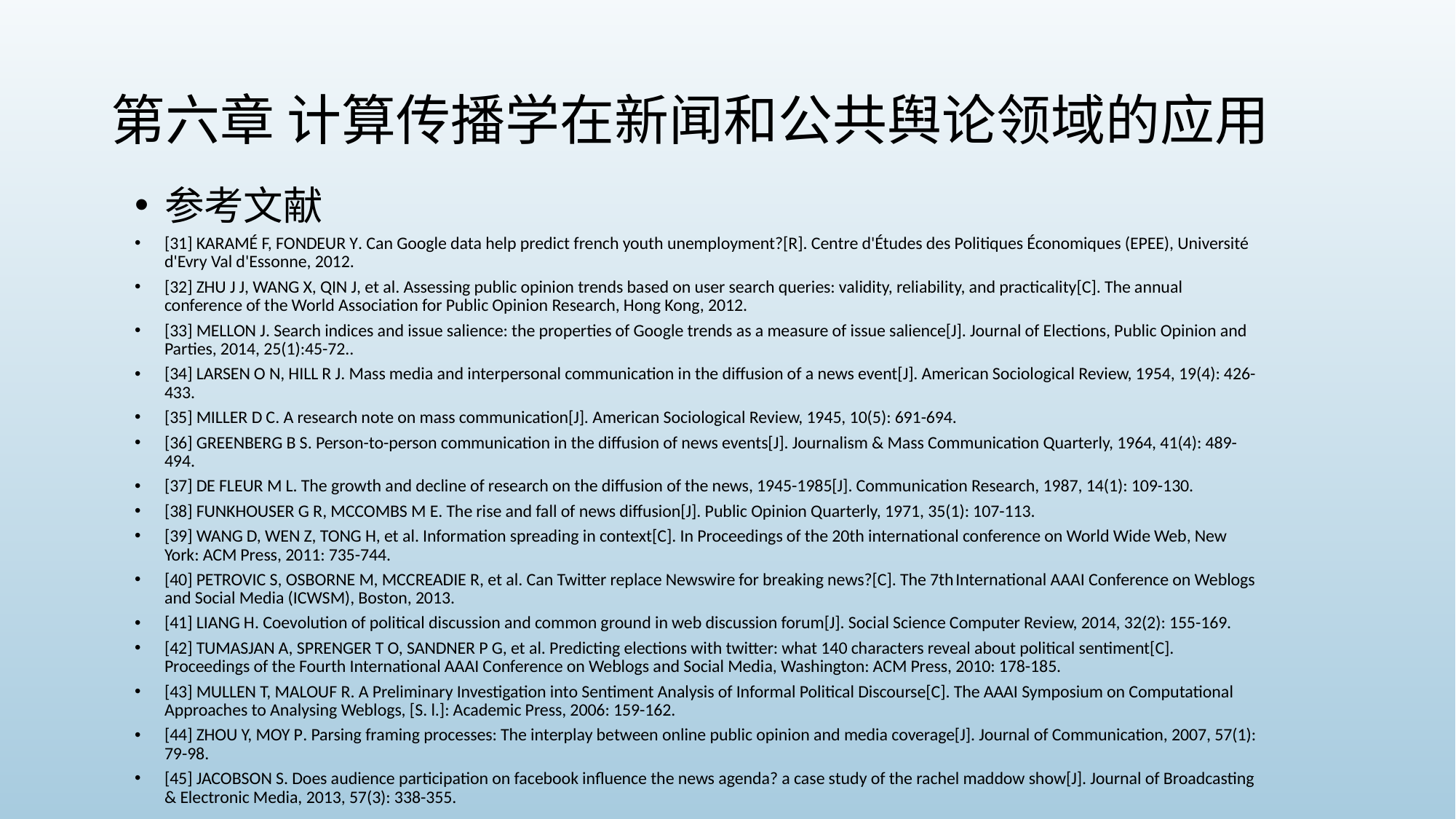

# 第六章 计算传播学在新闻和公共舆论领域的应用
参考文献
[31] Karamé F, Fondeur Y. Can Google data help predict french youth unemployment?[R]. Centre d'Études des Politiques Économiques (EPEE), Université d'Evry Val d'Essonne, 2012.
[32] Zhu J J, Wang X, Qin J, et al. Assessing public opinion trends based on user search queries: validity, reliability, and practicality[C]. The annual conference of the World Association for Public Opinion Research, Hong Kong, 2012.
[33] Mellon J. Search indices and issue salience: the properties of Google trends as a measure of issue salience[J]. Journal of Elections, Public Opinion and Parties, 2014, 25(1):45-72..
[34] Larsen O N, Hill R J. Mass media and interpersonal communication in the diffusion of a news event[J]. American Sociological Review, 1954, 19(4): 426-433.
[35] Miller D C. A research note on mass communication[J]. American Sociological Review, 1945, 10(5): 691-694.
[36] Greenberg B S. Person-to-person communication in the diffusion of news events[J]. Journalism & Mass Communication Quarterly, 1964, 41(4): 489-494.
[37] De Fleur M L. The growth and decline of research on the diffusion of the news, 1945-1985[J]. Communication Research, 1987, 14(1): 109-130.
[38] Funkhouser G R, Mccombs M E. The rise and fall of news diffusion[J]. Public Opinion Quarterly, 1971, 35(1): 107-113.
[39] Wang D, Wen Z, Tong H, et al. Information spreading in context[C]. In Proceedings of the 20th international conference on World Wide Web, New York: ACM Press, 2011: 735-744.
[40] Petrovic S, Osborne M, Mccreadie R, et al. Can Twitter replace Newswire for breaking news?[C]. The 7th International AAAI Conference on Weblogs and Social Media (ICWSM), Boston, 2013.
[41] Liang H. Coevolution of political discussion and common ground in web discussion forum[J]. Social Science Computer Review, 2014, 32(2): 155-169.
[42] Tumasjan A, Sprenger T O, Sandner P G, et al. Predicting elections with twitter: what 140 characters reveal about political sentiment[C]. Proceedings of the Fourth International AAAI Conference on Weblogs and Social Media, Washington: ACM Press, 2010: 178-185.
[43] Mullen T, Malouf R. A Preliminary Investigation into Sentiment Analysis of Informal Political Discourse[C]. The AAAI Symposium on Computational Approaches to Analysing Weblogs, [S. l.]: Academic Press, 2006: 159-162.
[44] Zhou Y, Moy P. Parsing framing processes: The interplay between online public opinion and media coverage[J]. Journal of Communication, 2007, 57(1): 79-98.
[45] Jacobson S. Does audience participation on facebook influence the news agenda? a case study of the rachel maddow show[J]. Journal of Broadcasting & Electronic Media, 2013, 57(3): 338-355.